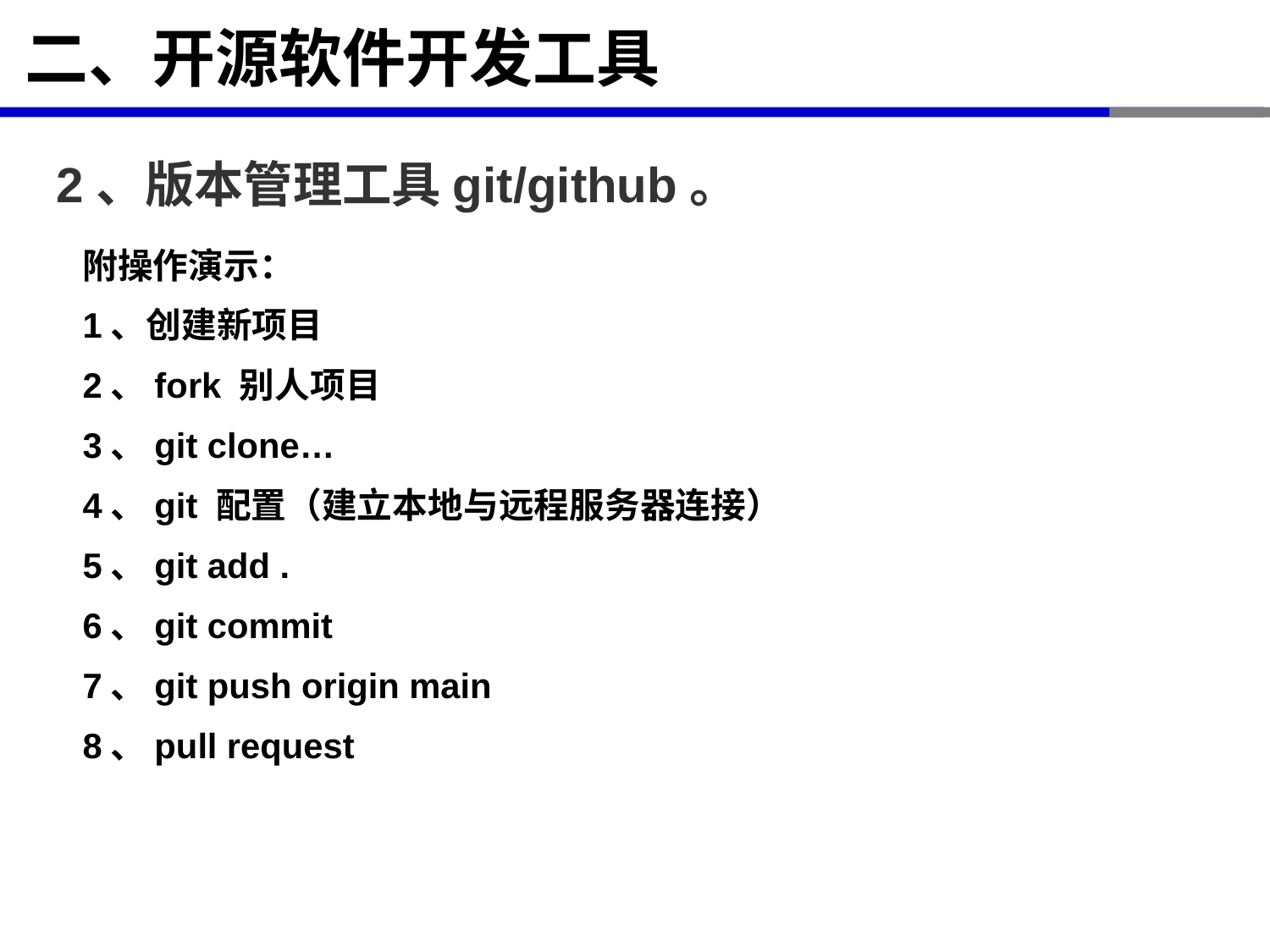

# 二、开源软件开发工具
2、版本管理工具git/github。
附操作演示：
1、创建新项目
2、fork 别人项目
3、git clone…
4、git 配置（建立本地与远程服务器连接）
5、git add .
6、git commit
7、git push origin main
8、pull request